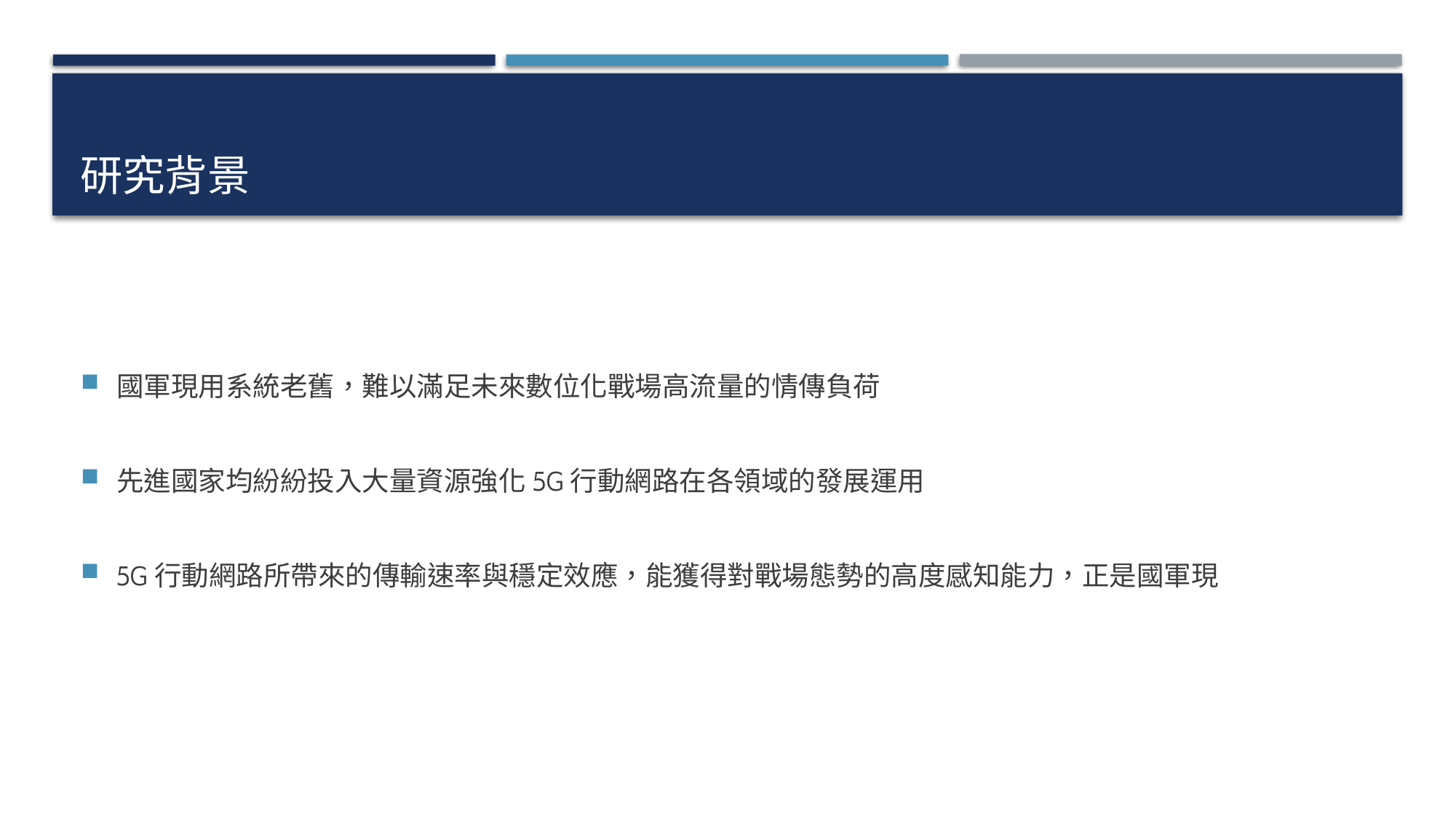

# 研究背景
國軍現用系統老舊，難以滿足未來數位化戰場高流量的情傳負荷

先進國家均紛紛投入大量資源強化5G行動網路在各領域的發展運用

5G行動網路所帶來的傳輸速率與穩定效應，能獲得對戰場態勢的高度感知能力，正是國軍現